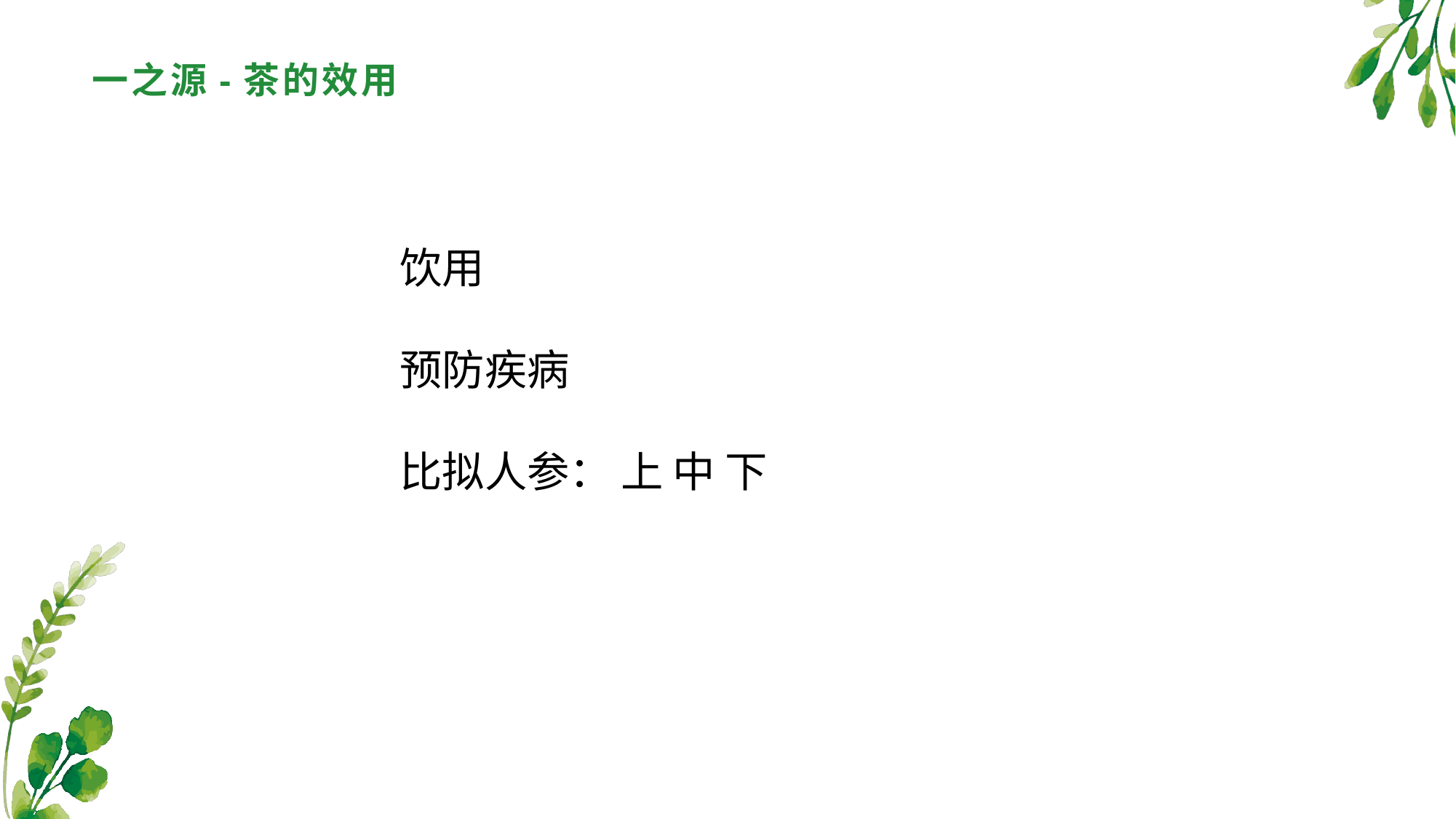

# 一之源-茶的效用
饮用

预防疾病

比拟人参： 上 中 下